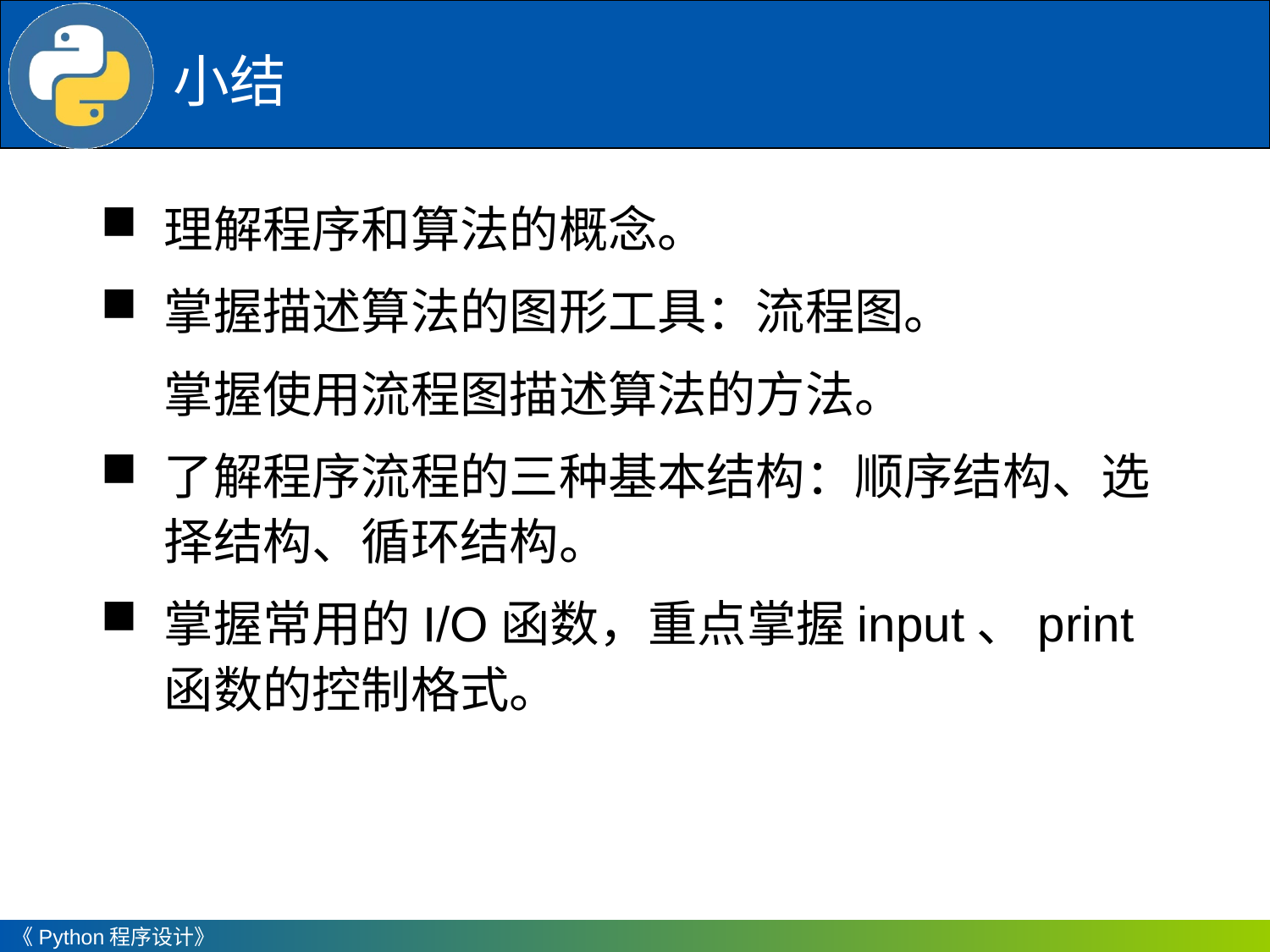

小结
理解程序和算法的概念。
掌握描述算法的图形工具：流程图。
掌握使用流程图描述算法的方法。
了解程序流程的三种基本结构：顺序结构、选择结构、循环结构。
掌握常用的I/O函数，重点掌握input、print函数的控制格式。